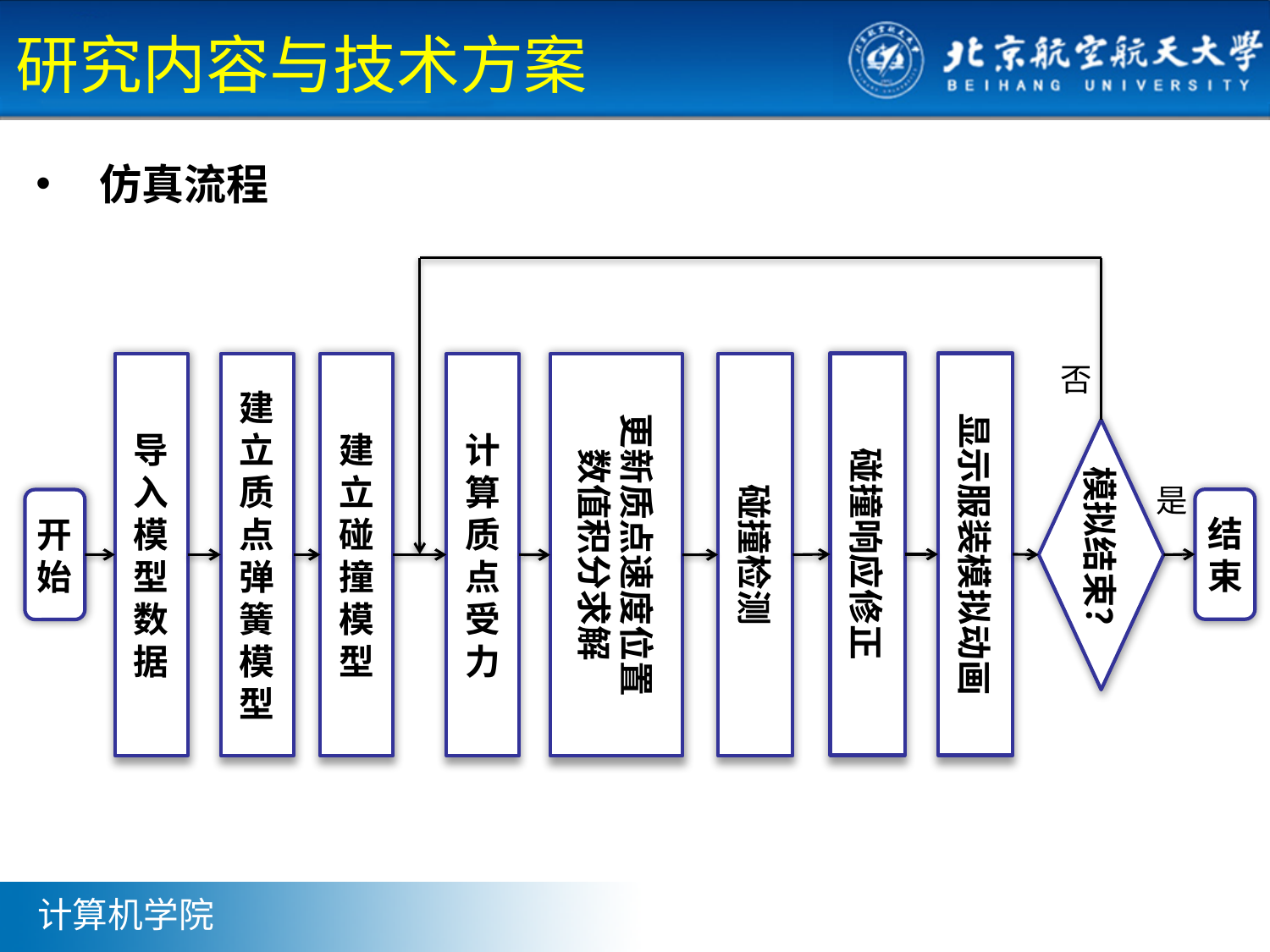

# 研究内容与技术方案
仿真流程
否
碰撞响应修正
显示服装模拟动画
计
算
质
点
受
力
导
入
模
型
数
据
建
立
质
点
弹
簧
模
型
建
立
碰
撞
模
型
碰撞检测
更新质点速度位置
数值积分求解
模拟结束？
是
结
束
开
始